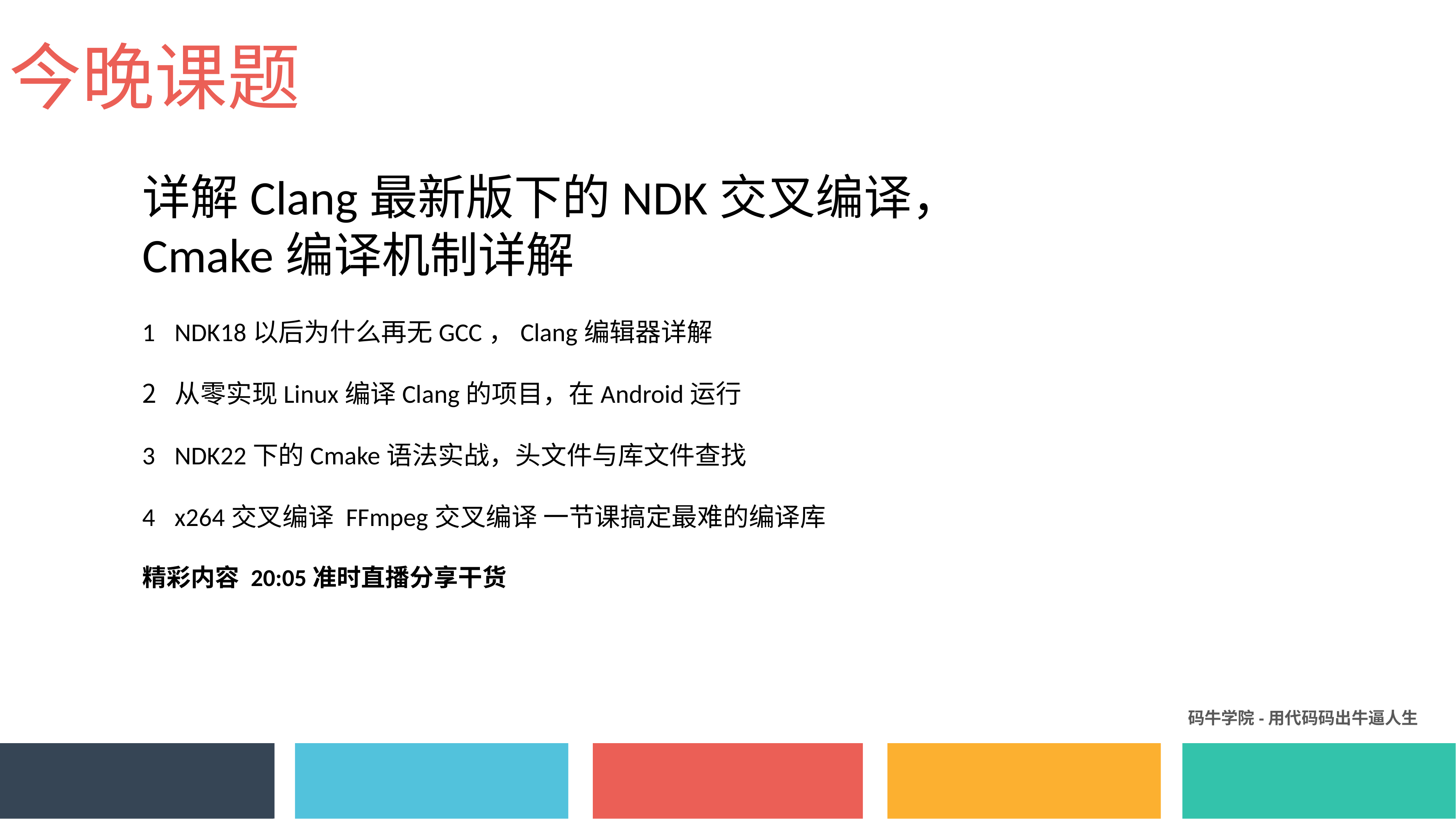

今晚课题
详解Clang最新版下的NDK交叉编译，
Cmake编译机制详解
NDK18以后为什么再无GCC，Clang编辑器详解

从零实现Linux编译Clang的项目，在Android运行

NDK22下的Cmake语法实战，头文件与库文件查找

x264交叉编译 FFmpeg交叉编译 一节课搞定最难的编译库

精彩内容 20:05准时直播分享干货
码牛学院-用代码码出牛逼人生